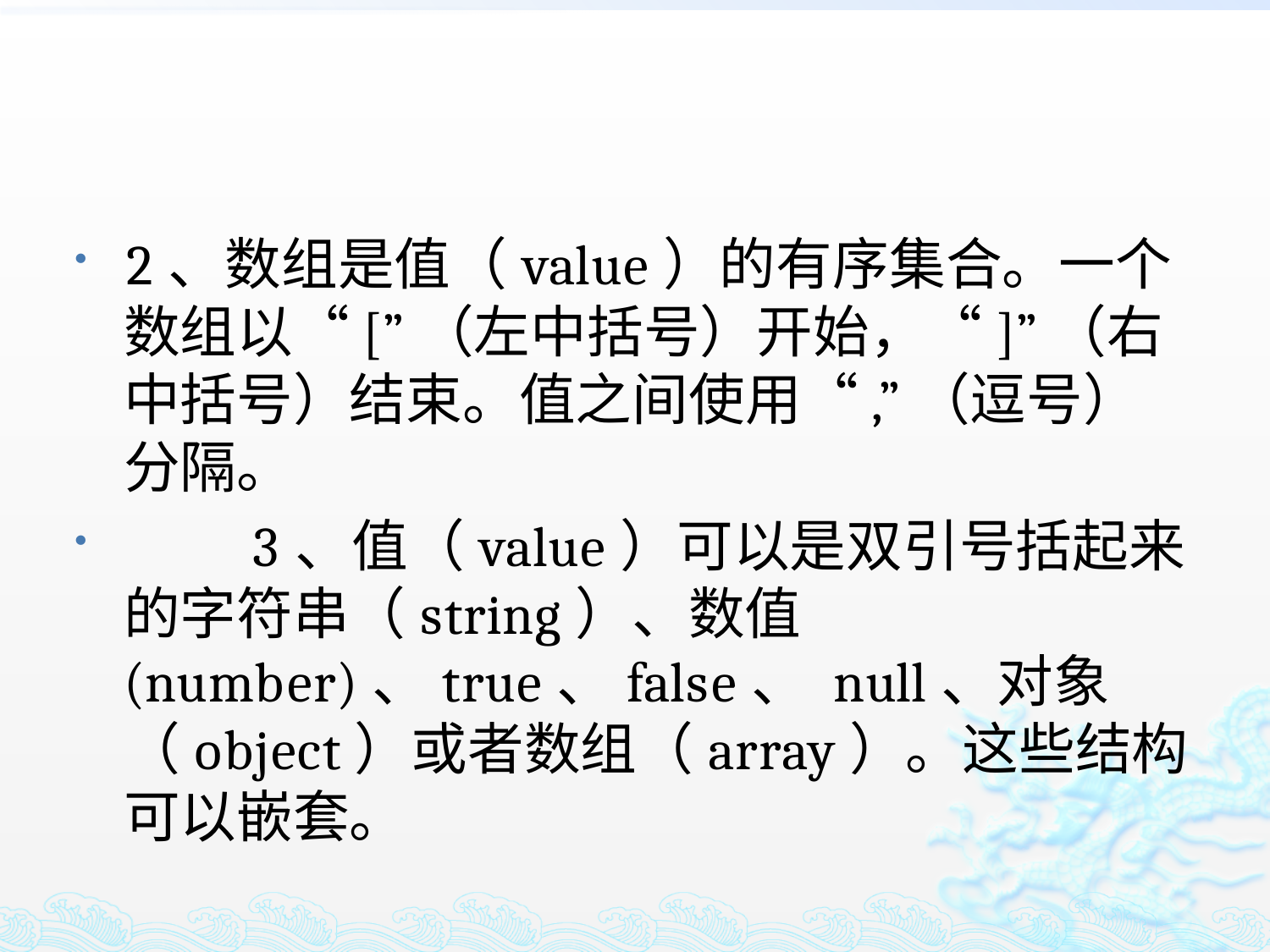

#
2、数组是值（value）的有序集合。一个数组以“[”（左中括号）开始，“]”（右中括号）结束。值之间使用“,”（逗号）分隔。
　　3、值（value）可以是双引号括起来的字符串（string）、数值(number)、true、false、 null、对象（object）或者数组（array）。这些结构可以嵌套。